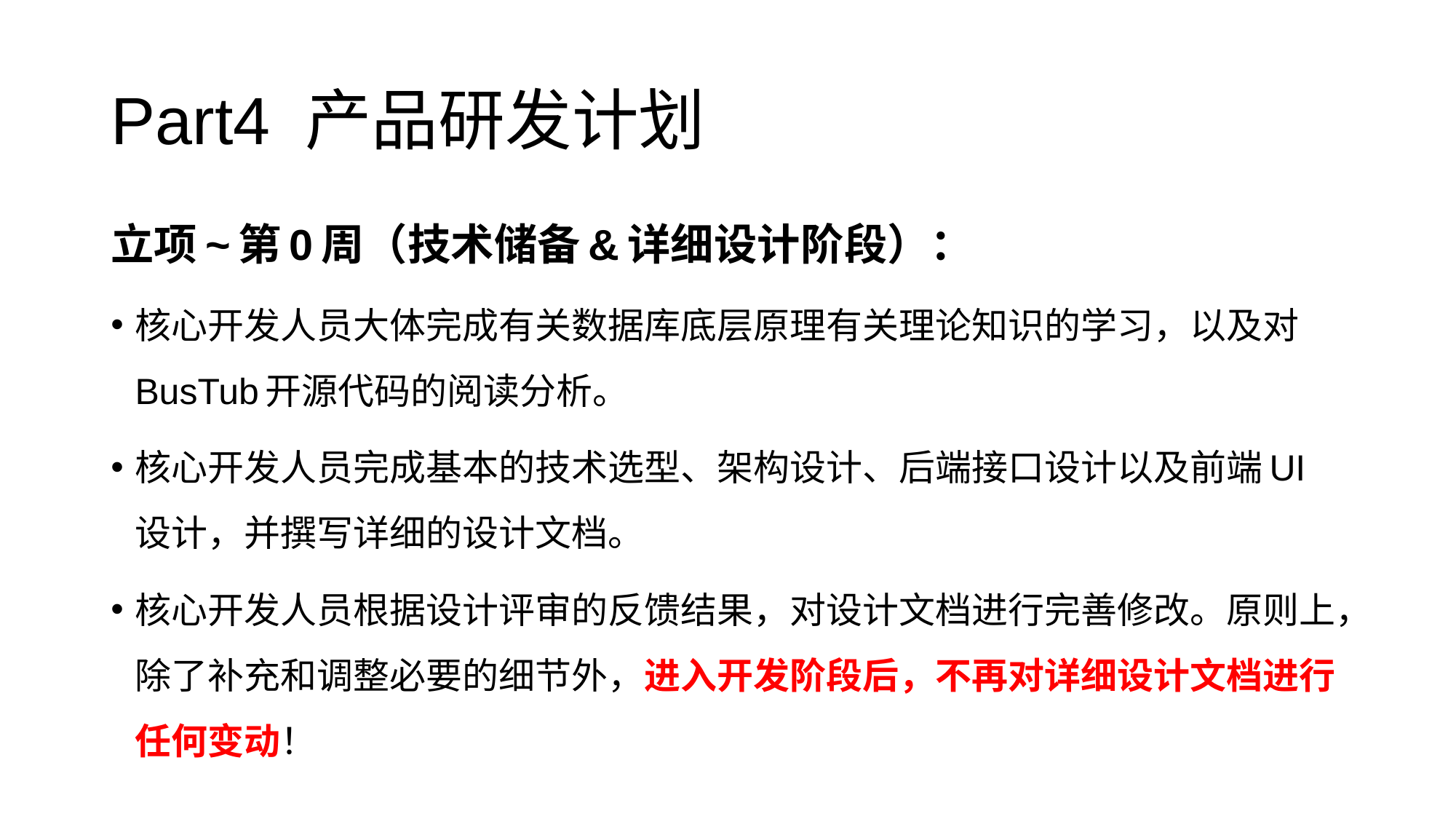

# Part4 产品研发计划
立项~第0周（技术储备&详细设计阶段）：
核心开发人员大体完成有关数据库底层原理有关理论知识的学习，以及对BusTub开源代码的阅读分析。
核心开发人员完成基本的技术选型、架构设计、后端接口设计以及前端UI设计，并撰写详细的设计文档。
核心开发人员根据设计评审的反馈结果，对设计文档进行完善修改。原则上，除了补充和调整必要的细节外，进入开发阶段后，不再对详细设计文档进行任何变动！